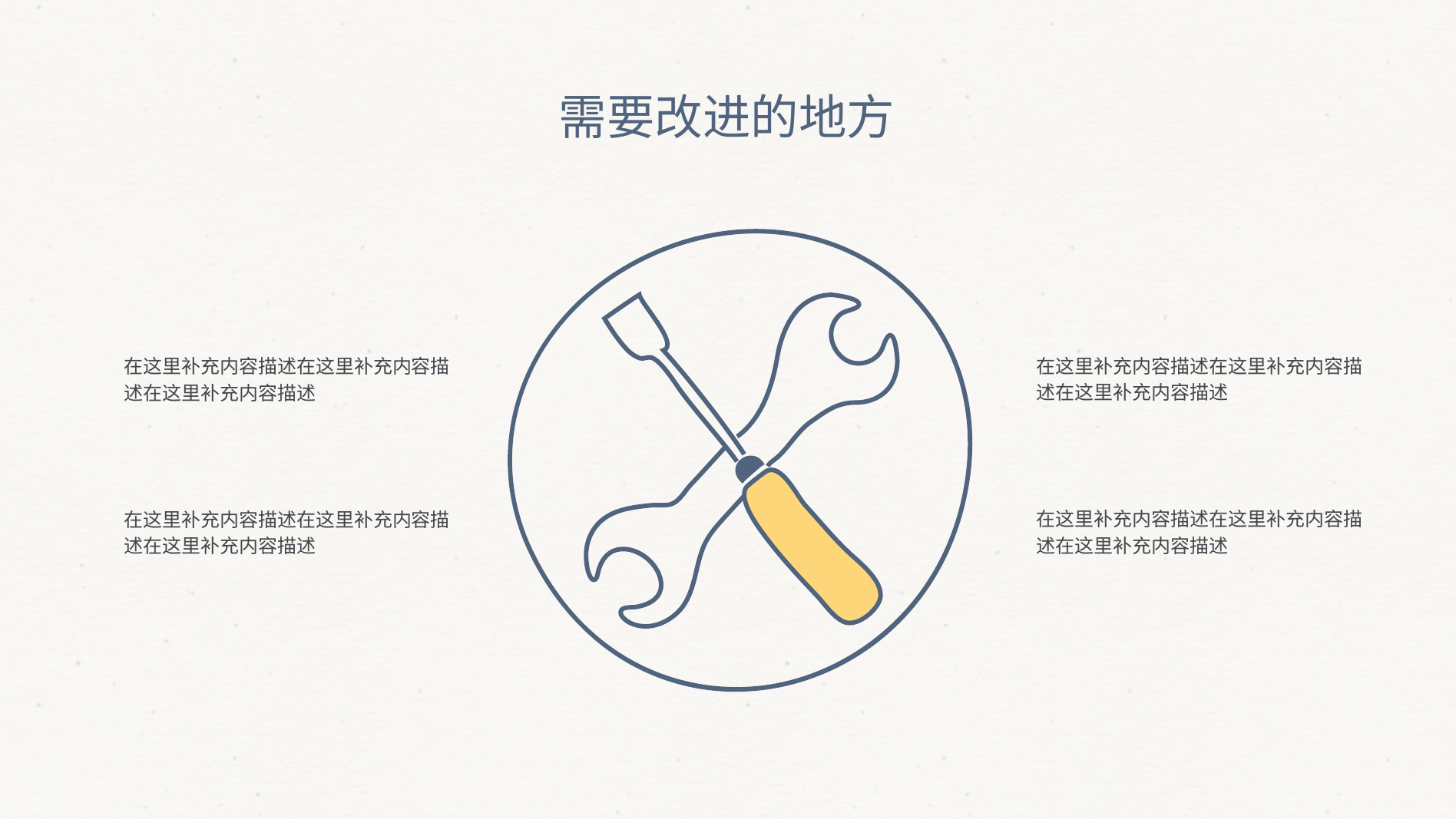

需要改进的地方

在这里补充内容描述在这里补充内容描述在这里补充内容描述
在这里补充内容描述在这里补充内容描述在这里补充内容描述

在这里补充内容描述在这里补充内容描述在这里补充内容描述
在这里补充内容描述在这里补充内容描述在这里补充内容描述